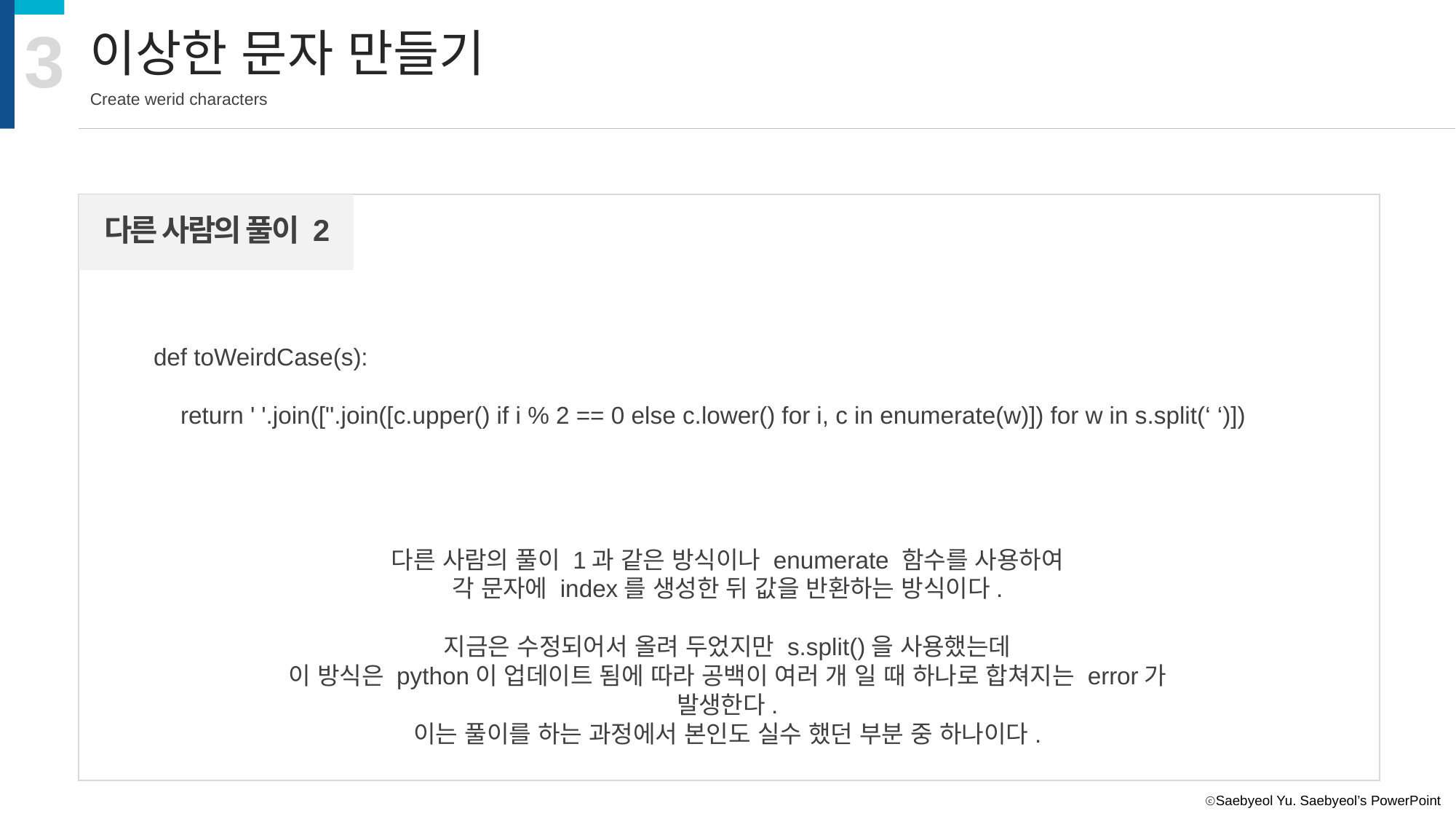

3
이상한 문자 만들기
Create werid characters

다른 사람의 풀이 2
def toWeirdCase(s):

    return ' '.join([''.join([c.upper() if i % 2 == 0 else c.lower() for i, c in enumerate(w)]) for w in s.split(‘ ‘)])
다른 사람의 풀이 1과 같은 방식이나 enumerate 함수를 사용하여
각 문자에 index를 생성한 뒤 값을 반환하는 방식이다.

지금은 수정되어서 올려 두었지만 s.split()을 사용했는데
이 방식은 python이 업데이트 됨에 따라 공백이 여러 개 일 때 하나로 합쳐지는 error가 발생한다.
이는 풀이를 하는 과정에서 본인도 실수 했던 부분 중 하나이다.